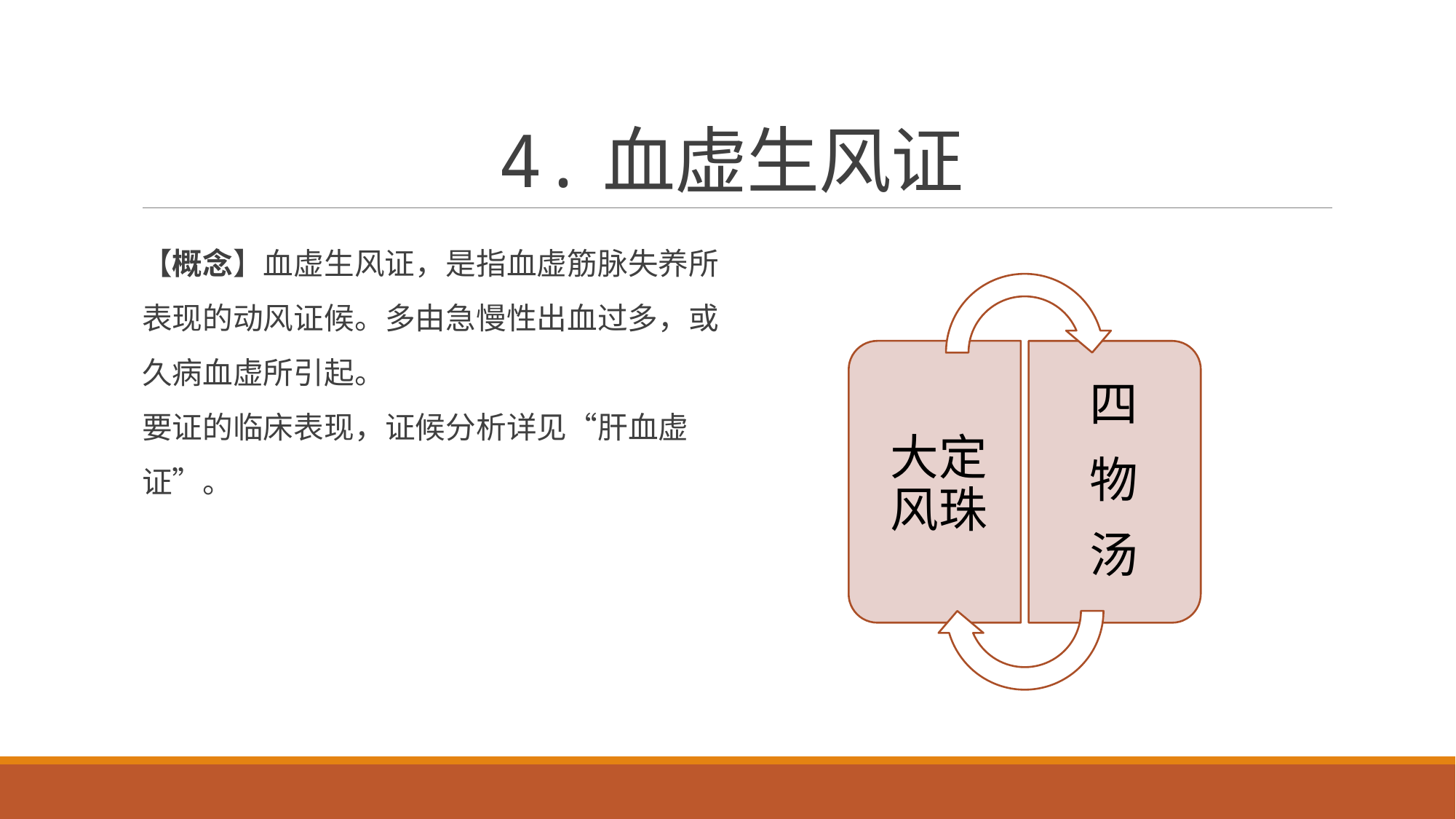

# 4.血虚生风证
【概念】血虚生风证，是指血虚筋脉失养所表现的动风证候。多由急慢性出血过多，或久病血虚所引起。
要证的临床表现，证候分析详见“肝血虚证”。

大定风珠
四
物
汤